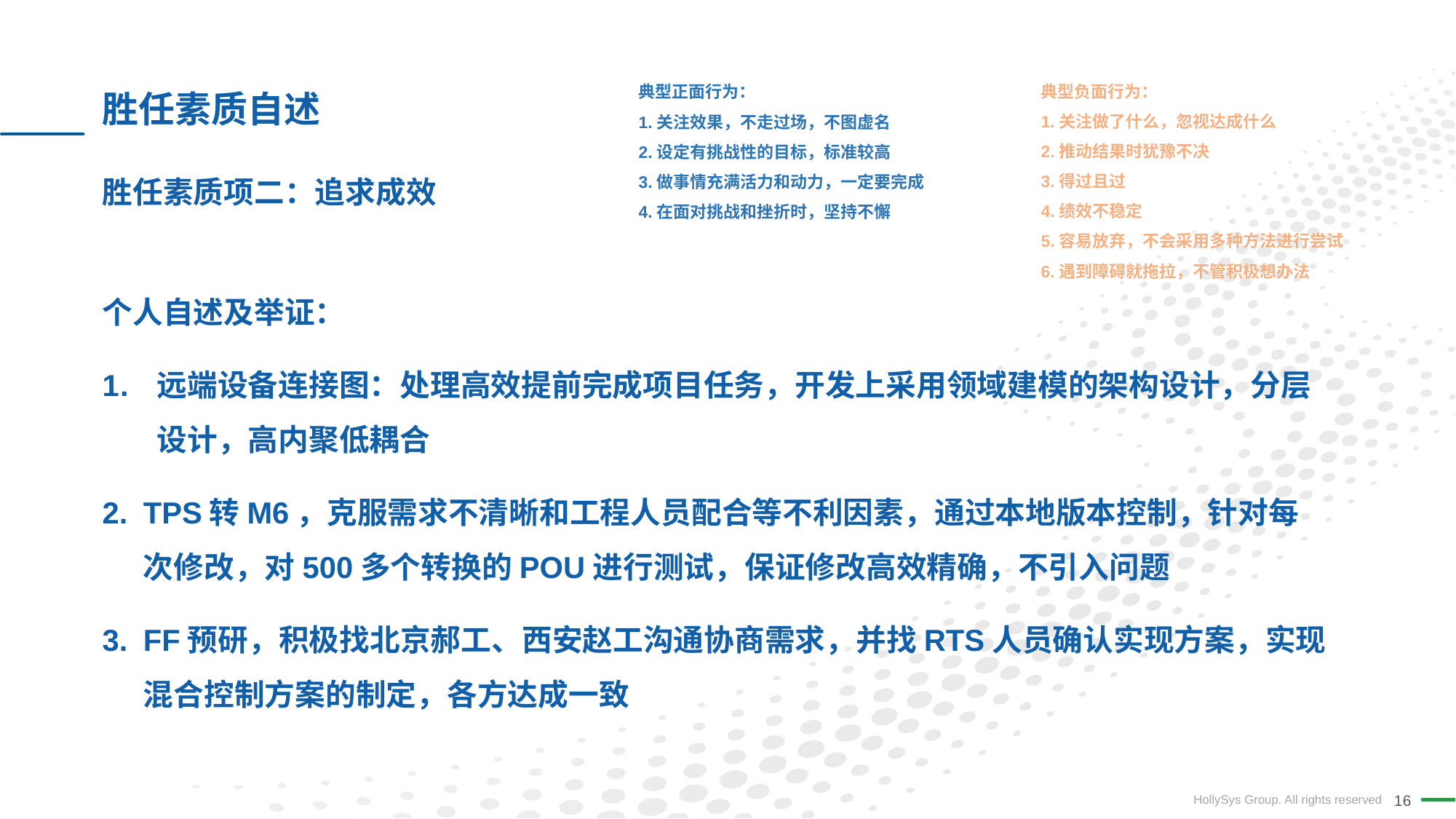

# 胜任素质自述
典型负面行为：
1.关注做了什么，忽视达成什么
2.推动结果时犹豫不决
3.得过且过
4.绩效不稳定
5.容易放弃，不会采用多种方法进行尝试
6.遇到障碍就拖拉，不管积极想办法
典型正面行为：
1.关注效果，不走过场，不图虚名
2.设定有挑战性的目标，标准较高
3.做事情充满活力和动力，一定要完成
4.在面对挑战和挫折时，坚持不懈
胜任素质项二：追求成效
个人自述及举证：
远端设备连接图：处理高效提前完成项目任务，开发上采用领域建模的架构设计，分层设计，高内聚低耦合
TPS转M6，克服需求不清晰和工程人员配合等不利因素，通过本地版本控制，针对每次修改，对500多个转换的POU进行测试，保证修改高效精确，不引入问题
FF预研，积极找北京郝工、西安赵工沟通协商需求，并找RTS人员确认实现方案，实现混合控制方案的制定，各方达成一致